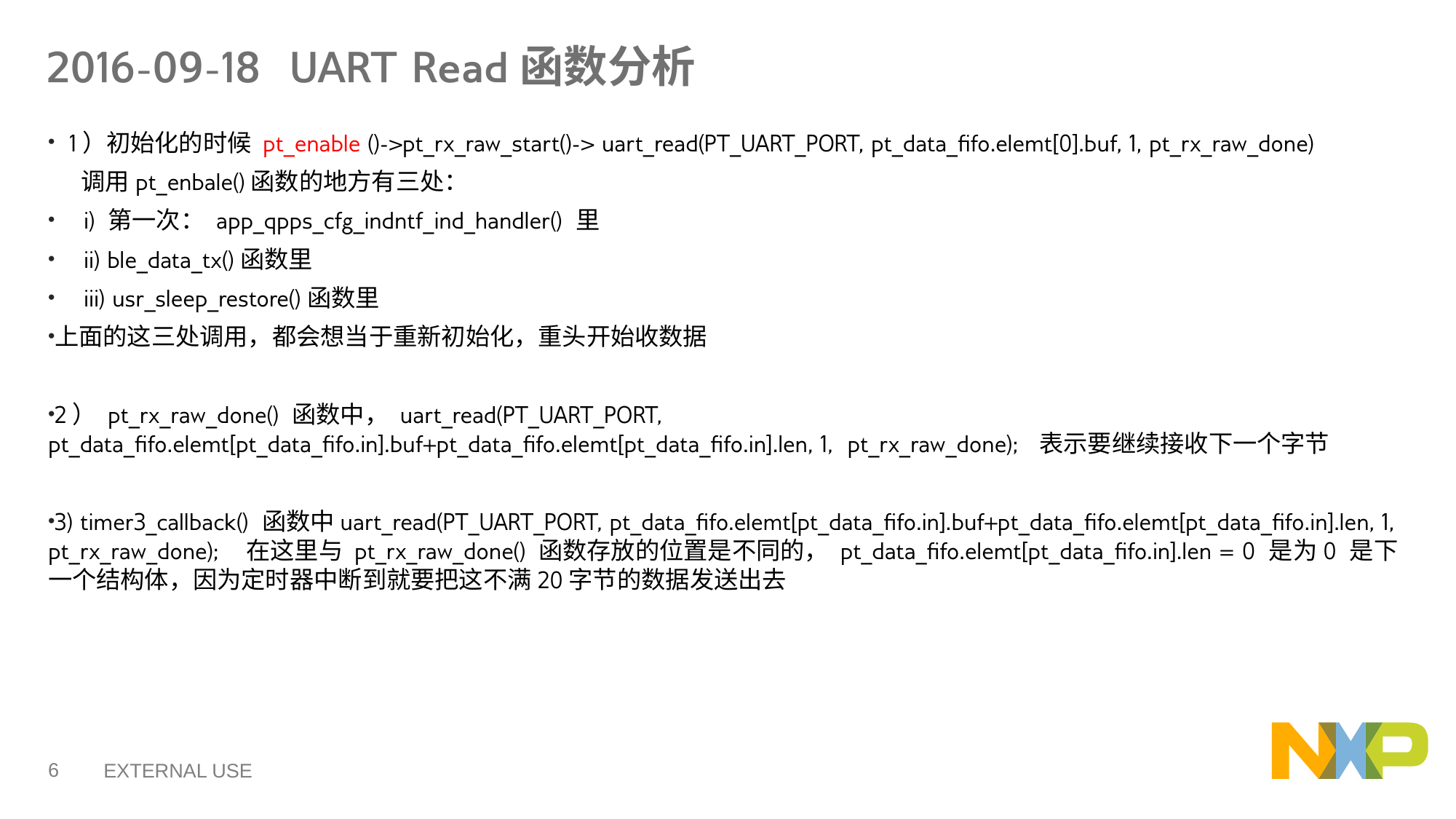

# 2016-09-18  UART Read函数分析
  1）初始化的时候 pt_enable ()->pt_rx_raw_start()-> uart_read(PT_UART_PORT, pt_data_fifo.elemt[0].buf, 1, pt_rx_raw_done)
     调用pt_enbale()函数的地方有三处：
    i) 第一次： app_qpps_cfg_indntf_ind_handler() 里
    ii) ble_data_tx()函数里
    iii) usr_sleep_restore()函数里
上面的这三处调用，都会想当于重新初始化，重头开始收数据

2） pt_rx_raw_done() 函数中， uart_read(PT_UART_PORT, pt_data_fifo.elemt[pt_data_fifo.in].buf+pt_data_fifo.elemt[pt_data_fifo.in].len, 1,  pt_rx_raw_done);  表示要继续接收下一个字节

3) timer3_callback() 函数中uart_read(PT_UART_PORT, pt_data_fifo.elemt[pt_data_fifo.in].buf+pt_data_fifo.elemt[pt_data_fifo.in].len, 1,  pt_rx_raw_done);   在这里与 pt_rx_raw_done() 函数存放的位置是不同的， pt_data_fifo.elemt[pt_data_fifo.in].len = 0 是为0 是下一个结构体，因为定时器中断到就要把这不满20字节的数据发送出去